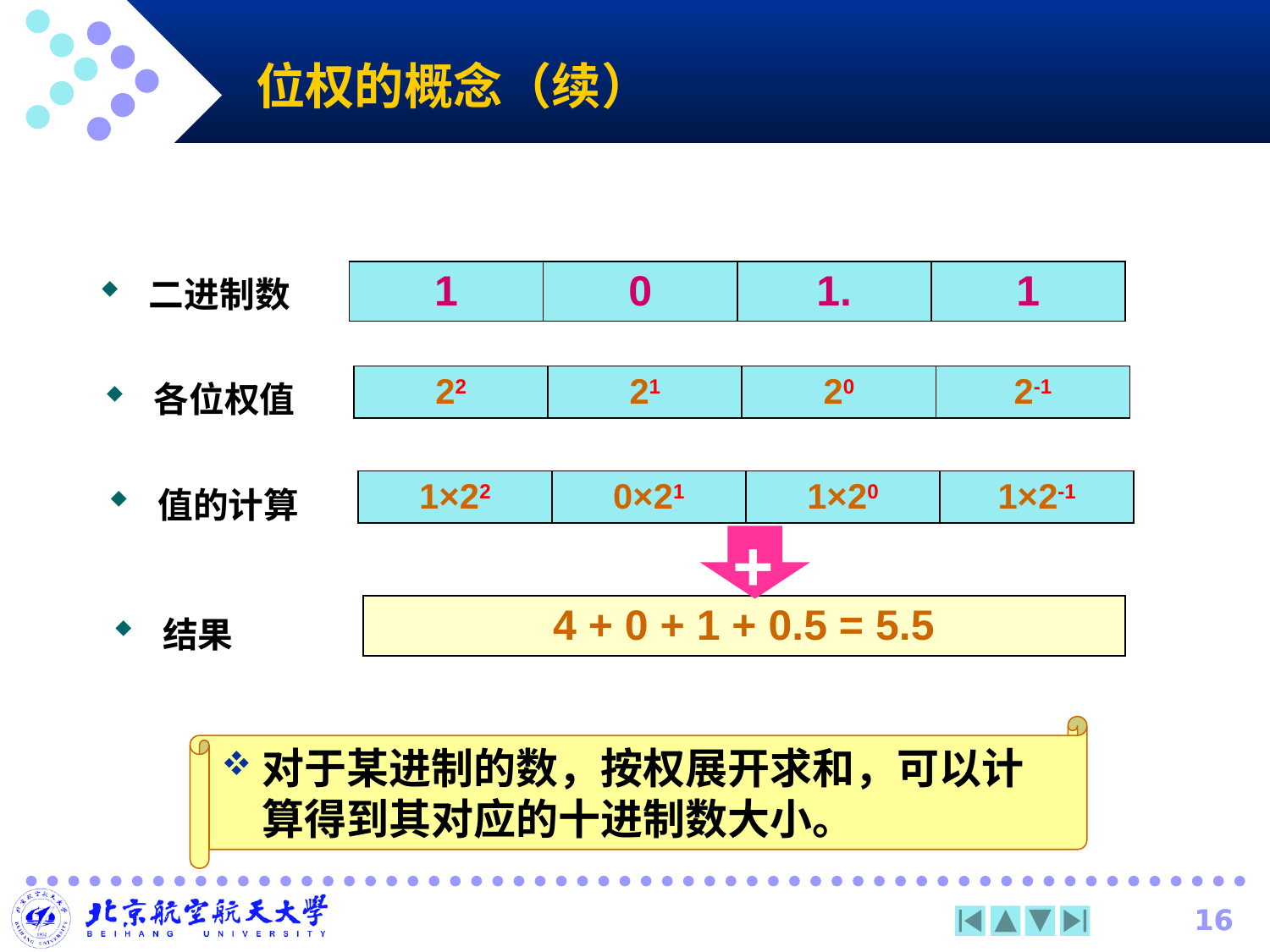

位权的概念（续）

二进制数
| 1 | 0 | 1. | 1 |
| --- | --- | --- | --- |

各位权值
| 22 | 21 | 20 | 2-1 |
| --- | --- | --- | --- |

值的计算
| 1×22 | 0×21 | 1×20 | 1×2-1 |
| --- | --- | --- | --- |
+

结果
| 4 + 0 + 1 + 0.5 = 5.5 |
| --- |
对于某进制的数，按权展开求和，可以计算得到其对应的十进制数大小。
16
16